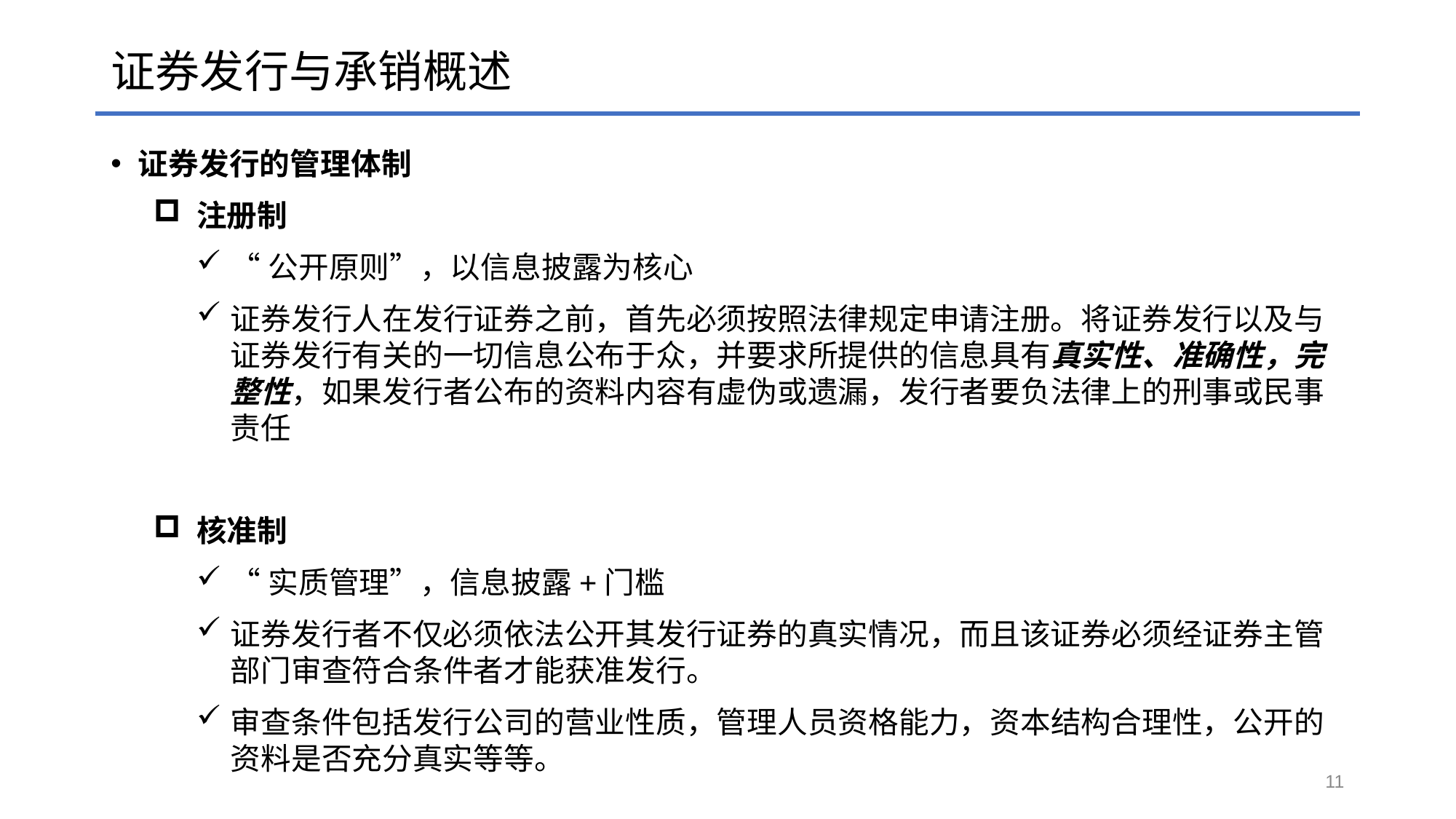

# 证券发行与承销概述
证券发行的管理体制
注册制
“公开原则”，以信息披露为核心
证券发行人在发行证券之前，首先必须按照法律规定申请注册。将证券发行以及与证券发行有关的一切信息公布于众，并要求所提供的信息具有真实性、准确性，完整性，如果发行者公布的资料内容有虚伪或遗漏，发行者要负法律上的刑事或民事责任

核准制
“实质管理”，信息披露+门槛
证券发行者不仅必须依法公开其发行证券的真实情况，而且该证券必须经证券主管部门审查符合条件者才能获准发行。
审查条件包括发行公司的营业性质，管理人员资格能力，资本结构合理性，公开的资料是否充分真实等等。
11